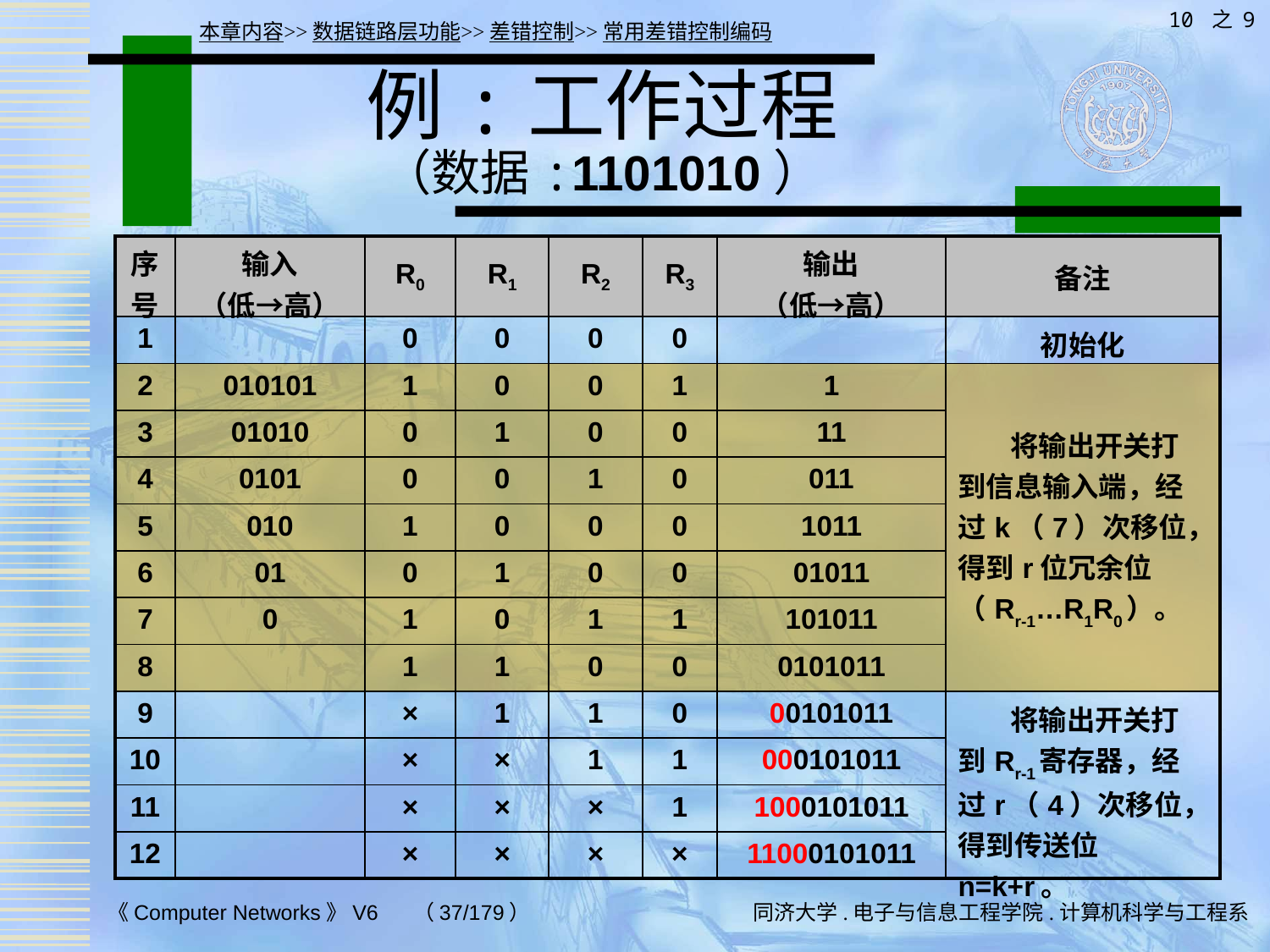

10 之 9
本章内容>>数据链路层功能>>差错控制>>常用差错控制编码
# 例:工作过程 （数据:1101010）
| 序号 | 输入 （低→高） | R0 | R1 | R2 | R3 | 输出 （低→高） | 备注 |
| --- | --- | --- | --- | --- | --- | --- | --- |
| 1 |  | 0 | 0 | 0 | 0 |  | 初始化 |
| 2 | 010101 | 1 | 0 | 0 | 1 | 1 | 将输出开关打到信息输入端，经过k（7）次移位，得到r位冗余位（Rr-1…R1R0）。 |
| 3 | 01010 | 0 | 1 | 0 | 0 | 11 |  |
| 4 | 0101 | 0 | 0 | 1 | 0 | 011 |  |
| 5 | 010 | 1 | 0 | 0 | 0 | 1011 |  |
| 6 | 01 | 0 | 1 | 0 | 0 | 01011 |  |
| 7 | 0 | 1 | 0 | 1 | 1 | 101011 |  |
| 8 |  | 1 | 1 | 0 | 0 | 0101011 |  |
| 9 |  | × | 1 | 1 | 0 | 00101011 | 将输出开关打到Rr-1寄存器，经过r（4）次移位，得到传送位n=k+r。 |
| 10 |  | × | × | 1 | 1 | 000101011 |  |
| 11 |  | × | × | × | 1 | 1000101011 |  |
| 12 |  | × | × | × | × | 11000101011 |  |